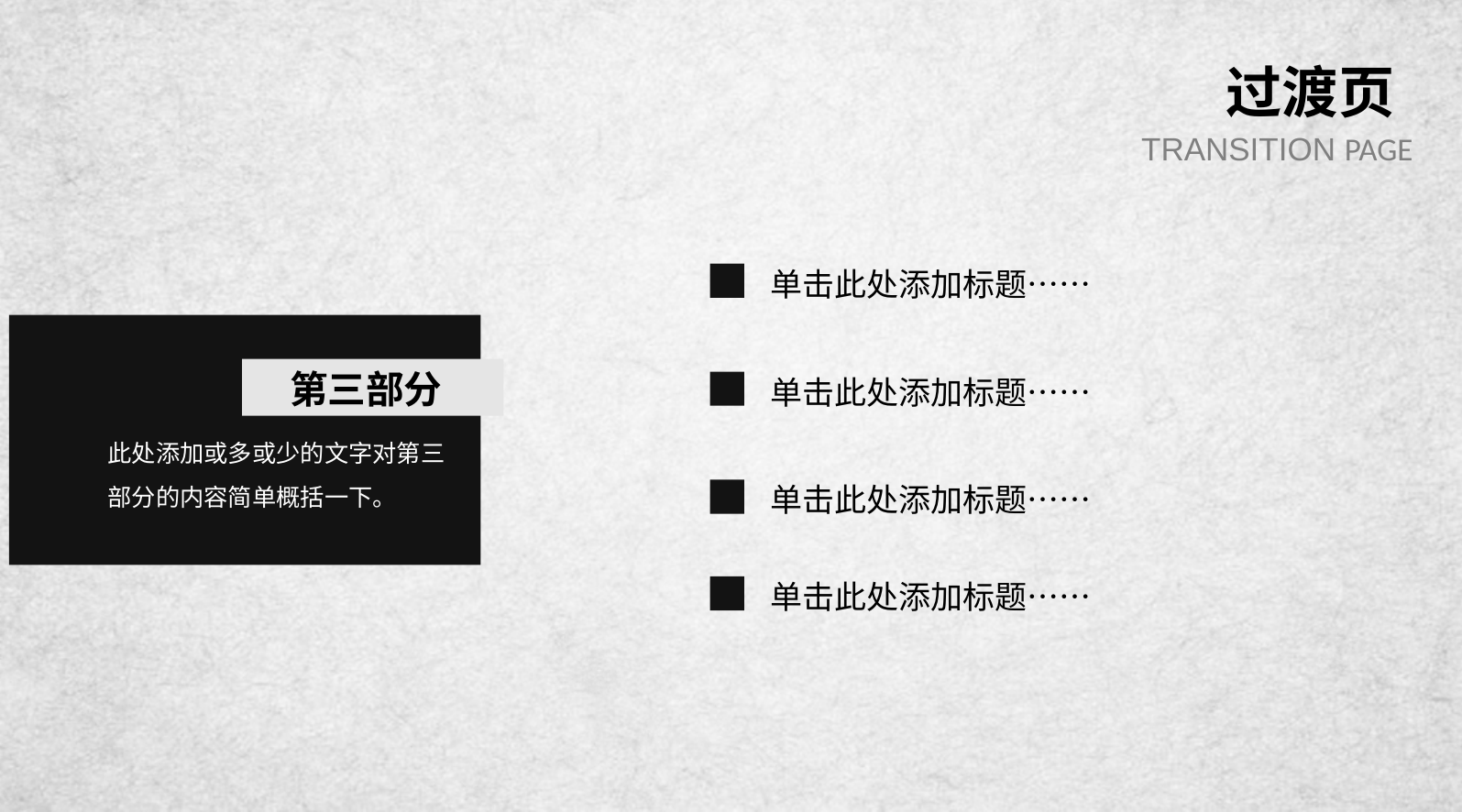

过渡页
TRANSITION PAGE
单击此处添加标题……

此处添加或多或少的文字对第三部分的内容简单概括一下。

第三部分
单击此处添加标题……

单击此处添加标题……

单击此处添加标题……